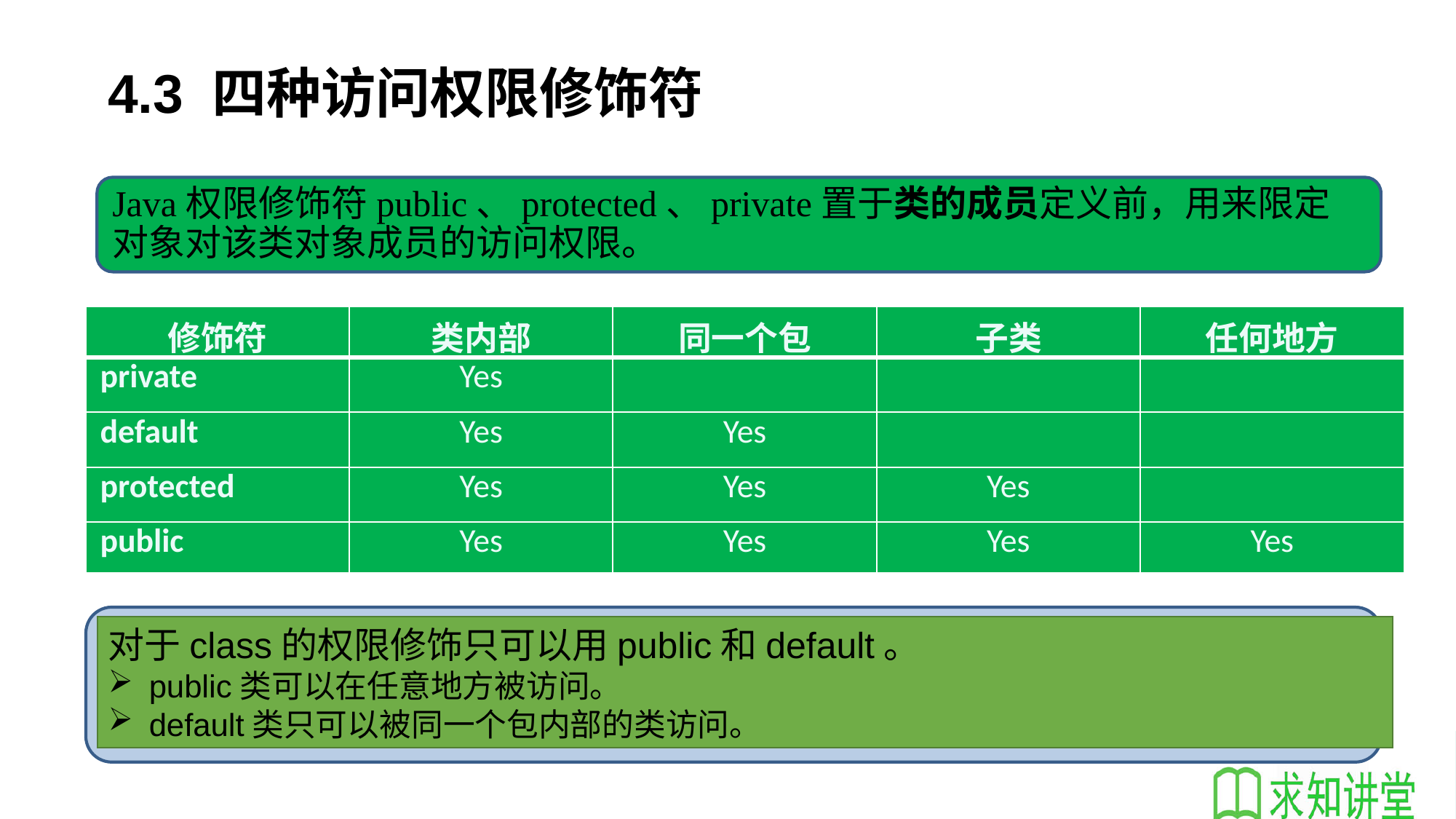

4.3 四种访问权限修饰符
Java权限修饰符public、protected、private置于类的成员定义前，用来限定对象对该类对象成员的访问权限。
| 修饰符 | 类内部 | 同一个包 | 子类 | 任何地方 |
| --- | --- | --- | --- | --- |
| private | Yes |  |  |  |
| default | Yes | Yes |  |  |
| protected | Yes | Yes | Yes |  |
| public | Yes | Yes | Yes | Yes |

对于class的权限修饰只可以用public和default。
public类可以在任意地方被访问。
default类只可以被同一个包内部的类访问。